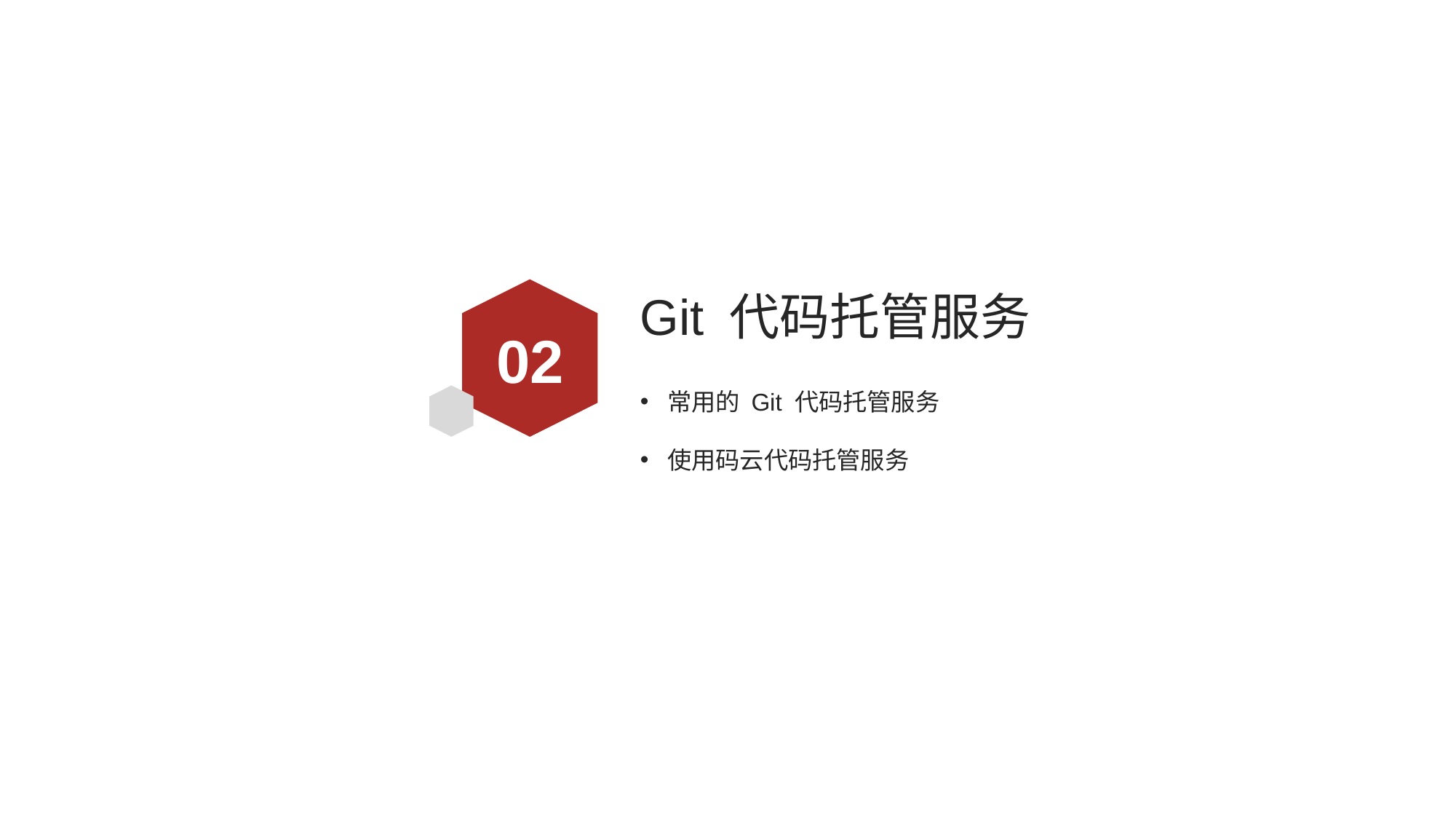

# Git 代码托管服务
02
常用的 Git 代码托管服务
使用码云代码托管服务